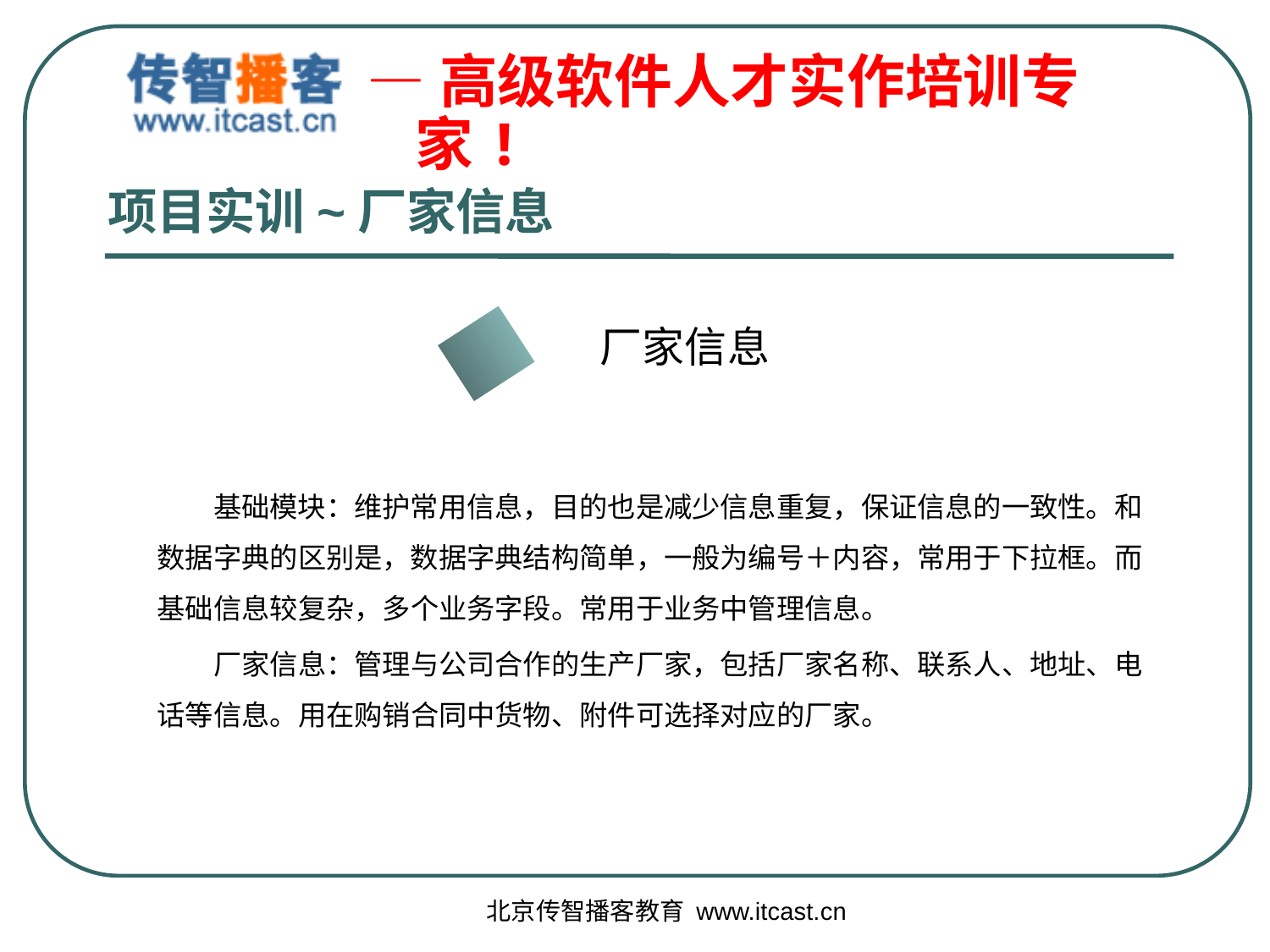

# 项目实训~厂家信息

厂家信息
　　基础模块：维护常用信息，目的也是减少信息重复，保证信息的一致性。和数据字典的区别是，数据字典结构简单，一般为编号＋内容，常用于下拉框。而基础信息较复杂，多个业务字段。常用于业务中管理信息。
　　厂家信息：管理与公司合作的生产厂家，包括厂家名称、联系人、地址、电话等信息。用在购销合同中货物、附件可选择对应的厂家。
北京传智播客教育 www.itcast.cn